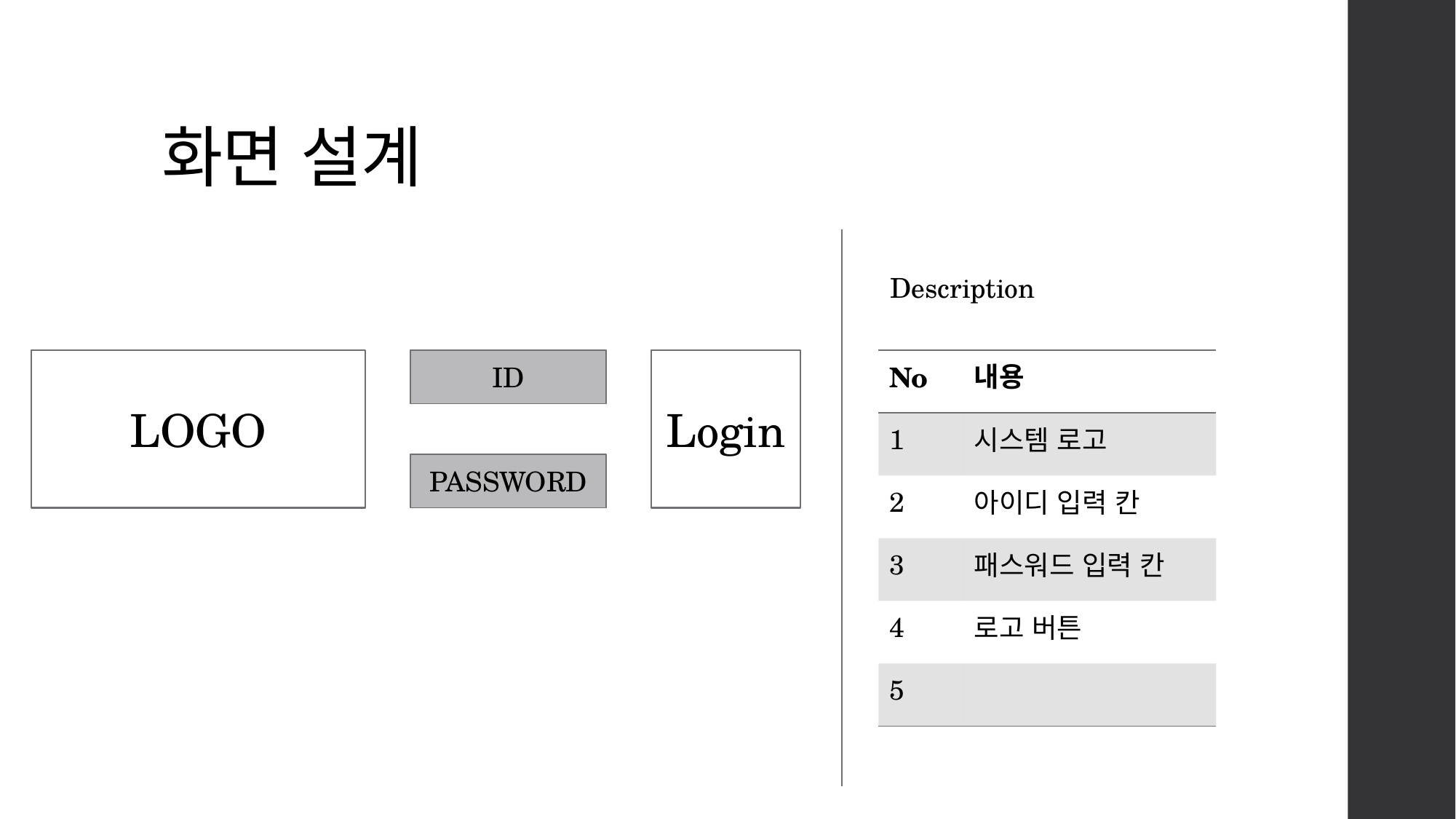

# 화면 설계
Description
LOGO
ID
Login
| No | 내용 |
| --- | --- |
| 1 | 시스템 로고 |
| 2 | 아이디 입력 칸 |
| 3 | 패스워드 입력 칸 |
| 4 | 로고 버튼 |
| 5 |  |
PASSWORD